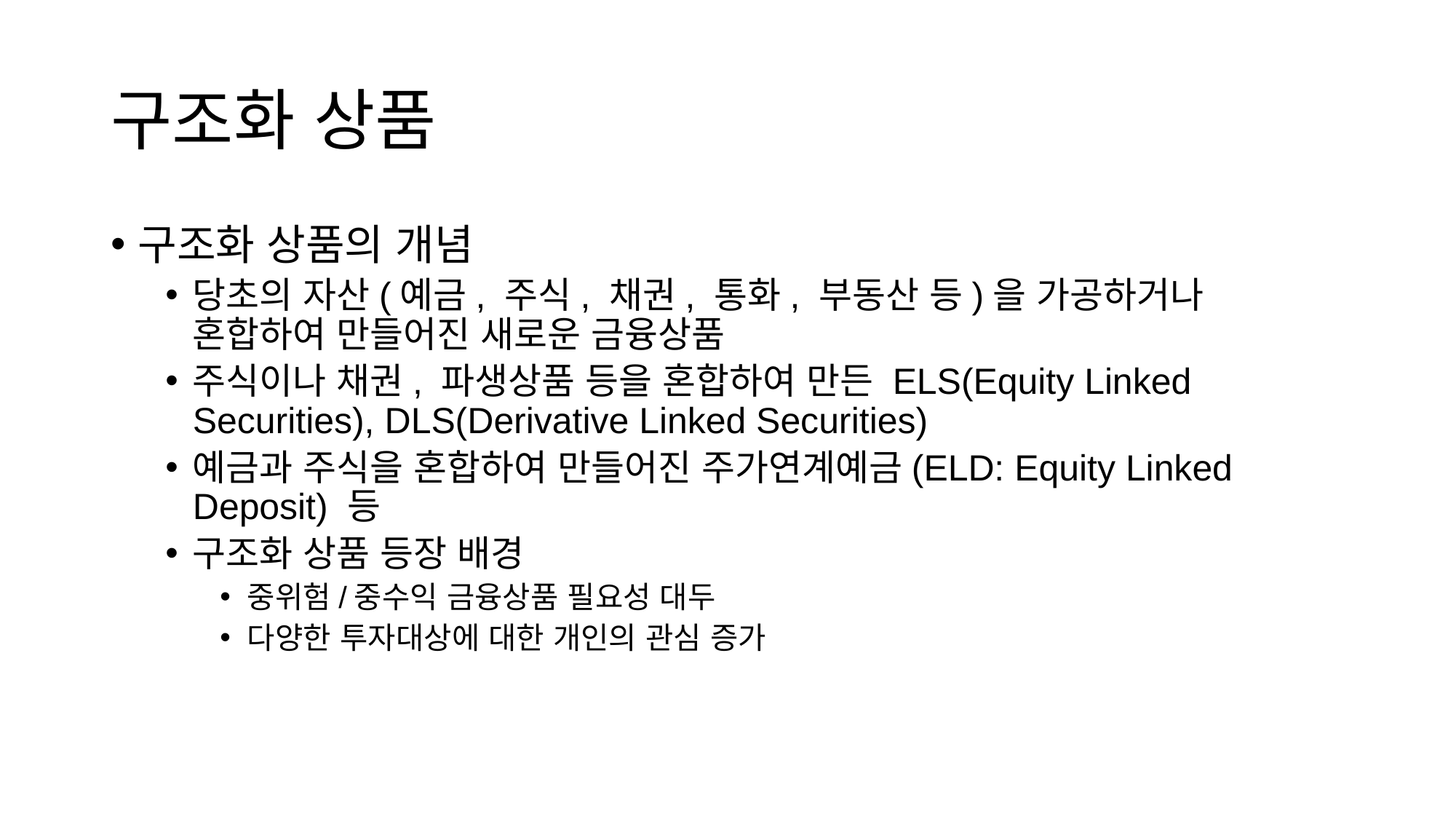

# 구조화 상품
구조화 상품의 개념
당초의 자산(예금, 주식, 채권, 통화, 부동산 등)을 가공하거나 혼합하여 만들어진 새로운 금융상품
주식이나 채권, 파생상품 등을 혼합하여 만든 ELS(Equity Linked Securities), DLS(Derivative Linked Securities)
예금과 주식을 혼합하여 만들어진 주가연계예금(ELD: Equity Linked Deposit) 등
구조화 상품 등장 배경
중위험/중수익 금융상품 필요성 대두
다양한 투자대상에 대한 개인의 관심 증가